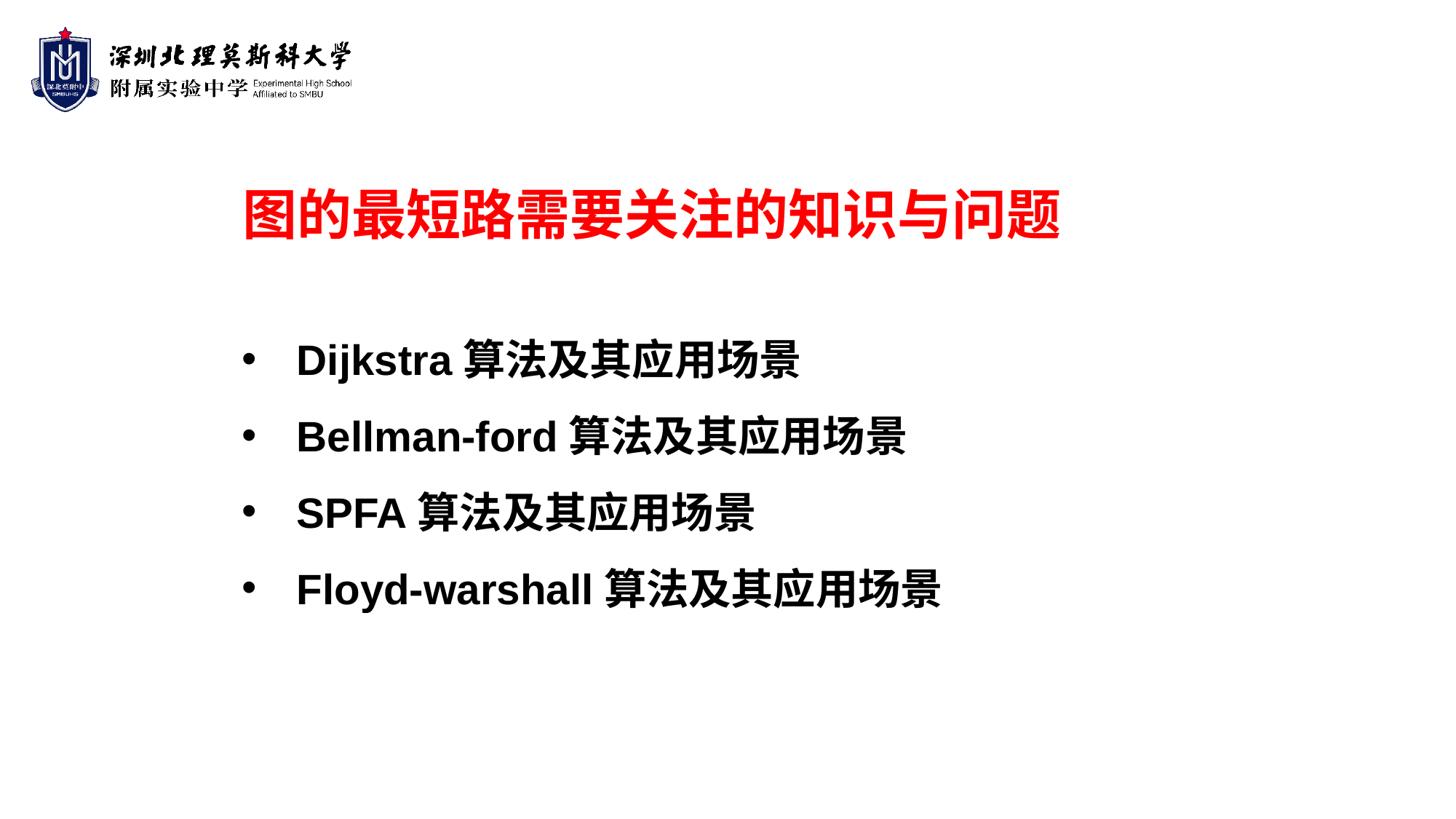

图的最短路需要关注的知识与问题
Dijkstra算法及其应用场景
Bellman-ford算法及其应用场景
SPFA算法及其应用场景
Floyd-warshall算法及其应用场景